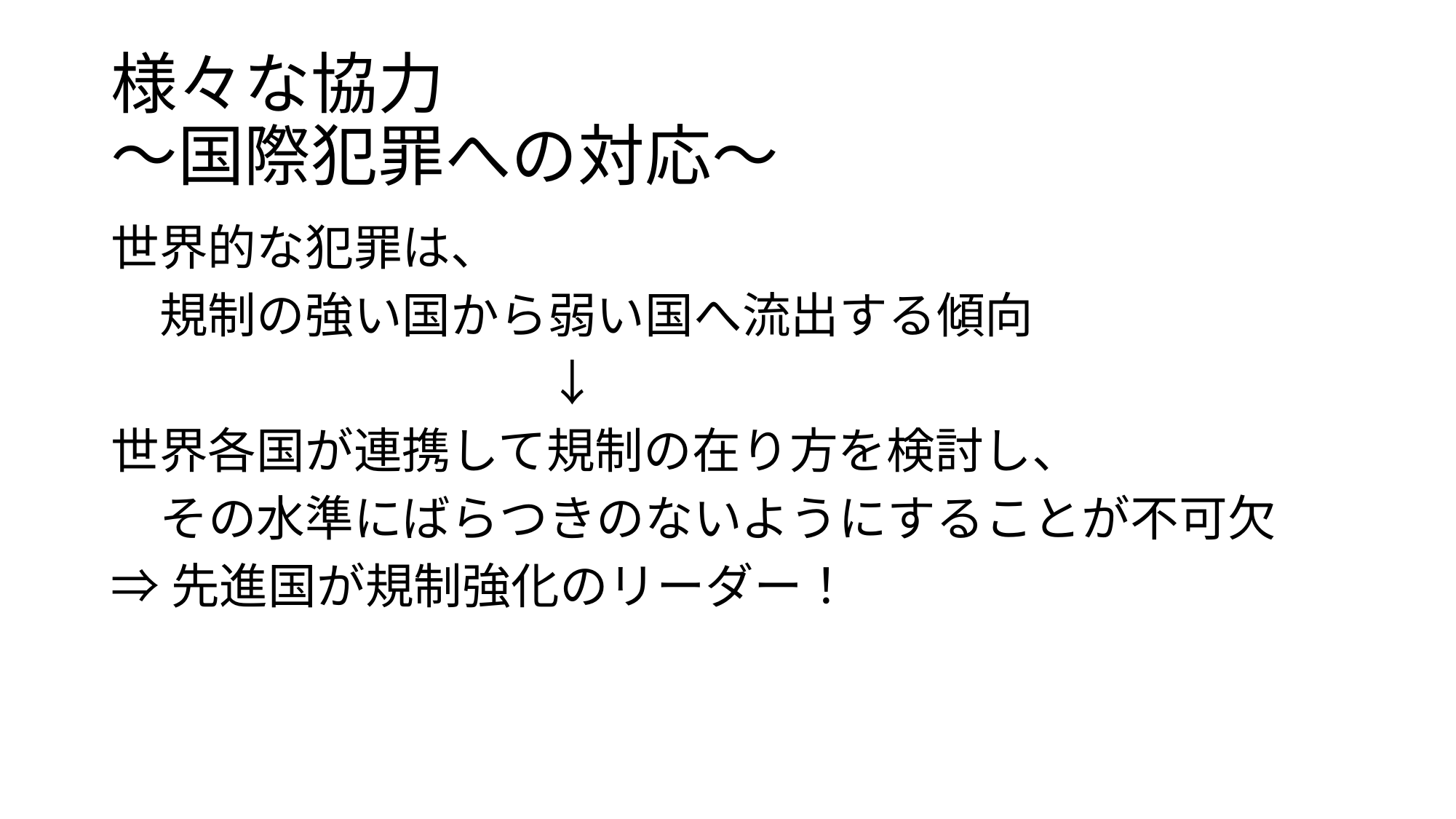

# 様々な協力 ～国際犯罪への対応～
世界的な犯罪は、
　規制の強い国から弱い国へ流出する傾向
　　　　　　　　　↓
世界各国が連携して規制の在り方を検討し、
　その水準にばらつきのないようにすることが不可欠
⇒先進国が規制強化のリーダー！